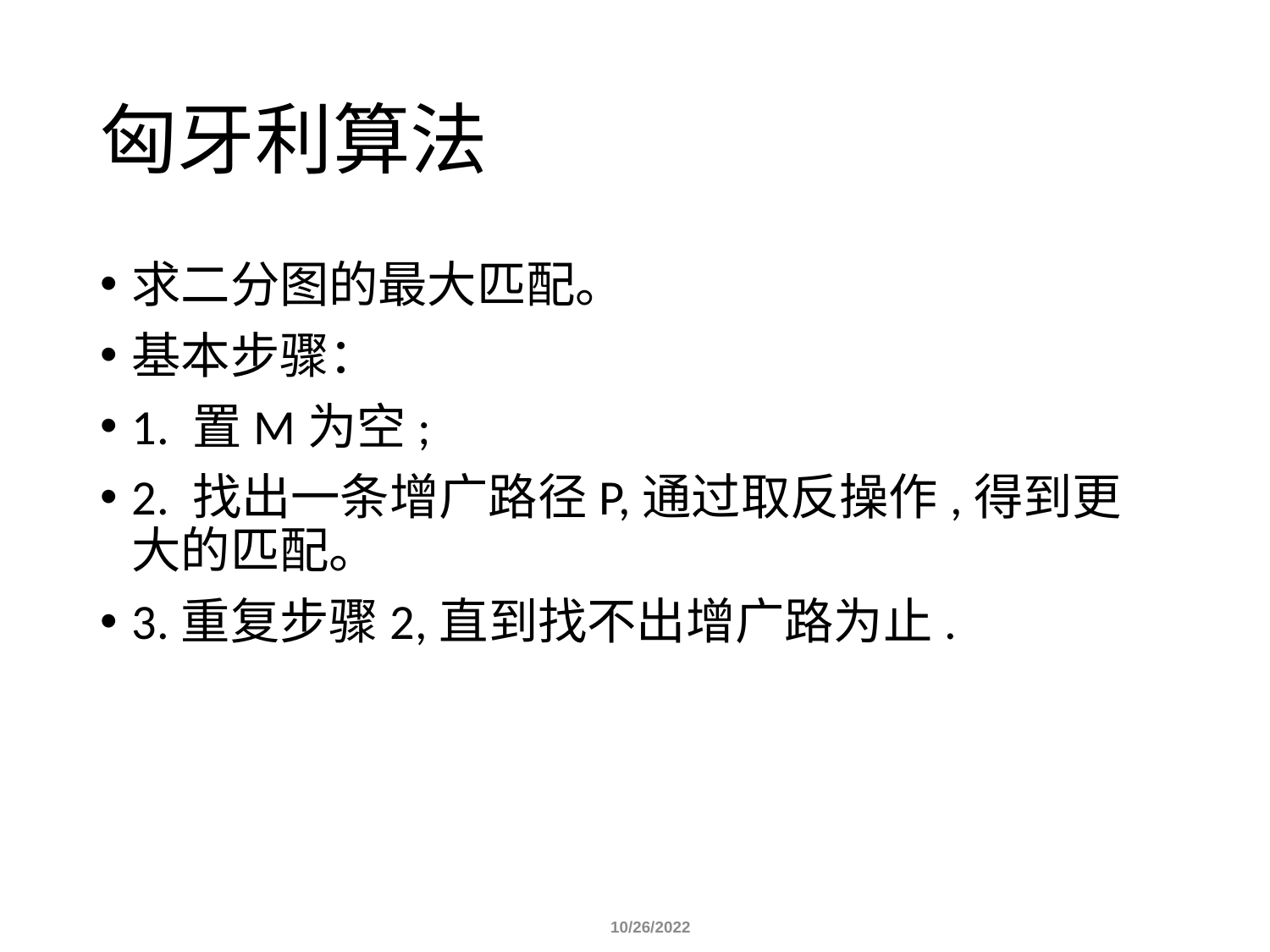

# 匈牙利算法
求二分图的最大匹配。
基本步骤：
1. 置M为空;
2. 找出一条增广路径P,通过取反操作,得到更大的匹配。
3.重复步骤2,直到找不出增广路为止.

		 				            10/26/2022